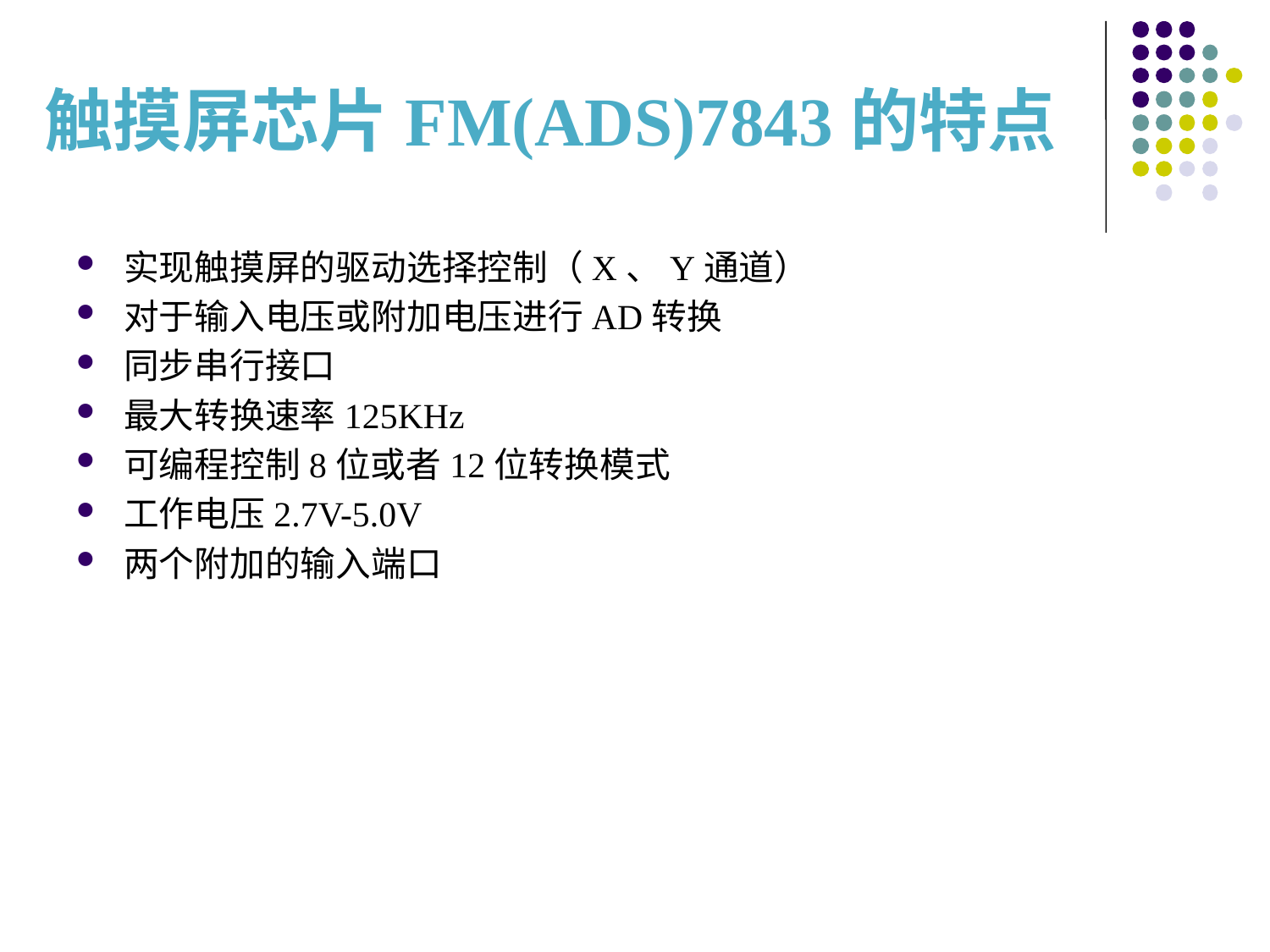

# 触摸屏芯片FM(ADS)7843的特点
实现触摸屏的驱动选择控制（X、Y通道）
对于输入电压或附加电压进行AD转换
同步串行接口
最大转换速率125KHz
可编程控制8位或者12位转换模式
工作电压2.7V-5.0V
两个附加的输入端口